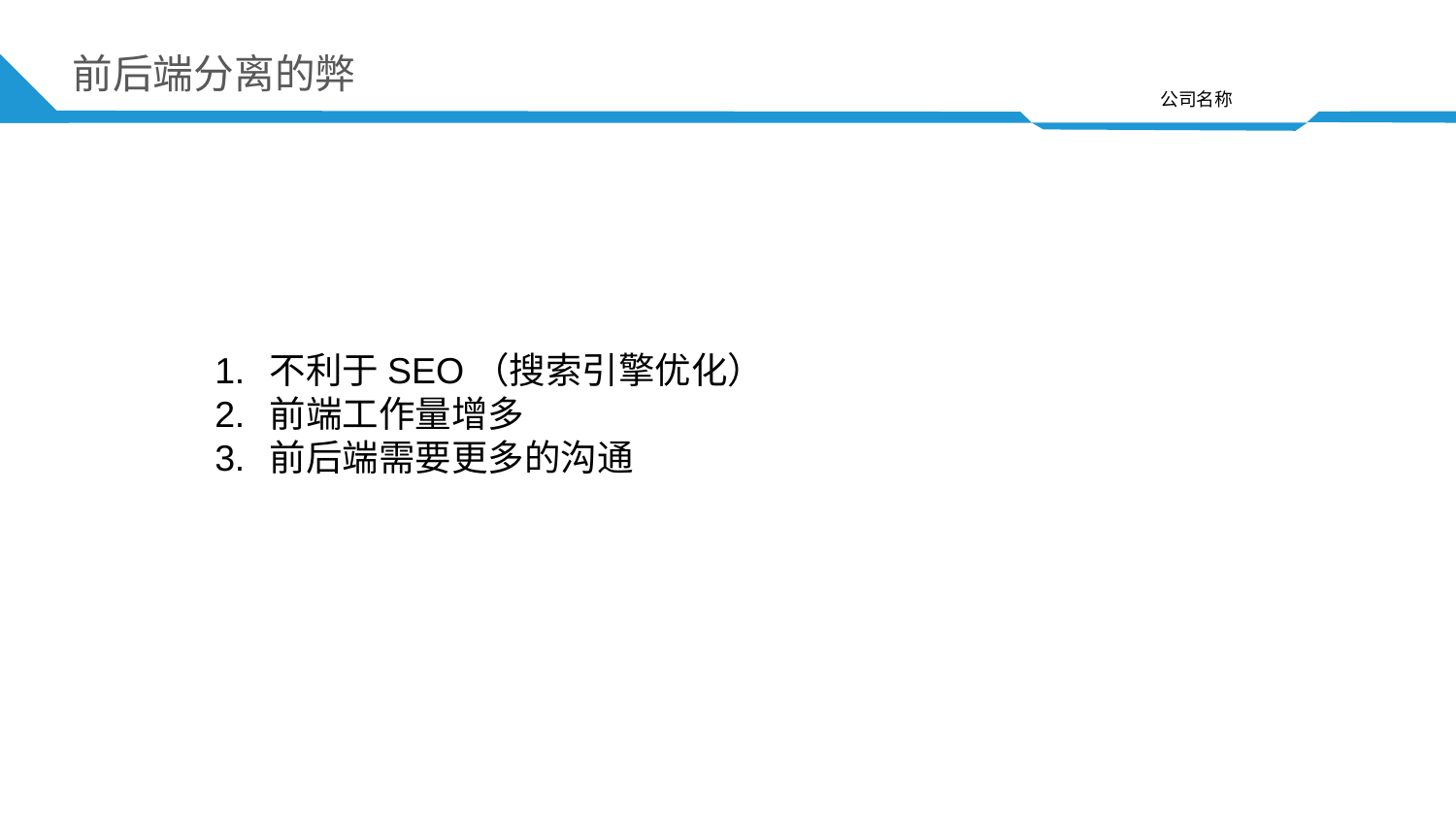

前后端分离的弊
不利于SEO（搜索引擎优化）
前端工作量增多
前后端需要更多的沟通